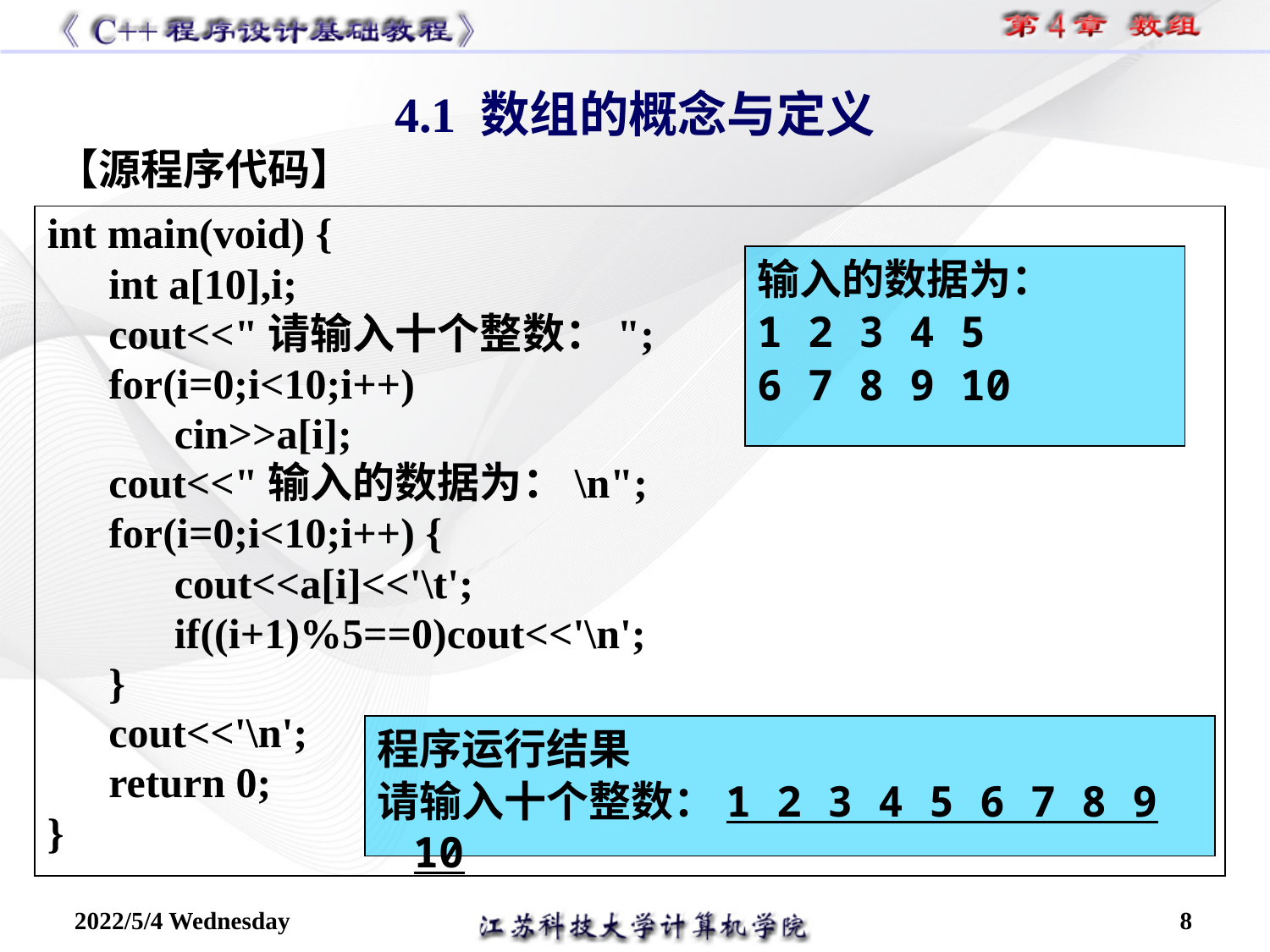

# 4.1 数组的概念与定义
【源程序代码】
int main(void) {
int a[10],i;
cout<<"请输入十个整数：";
for(i=0;i<10;i++)
cin>>a[i];
cout<<"输入的数据为：\n";
for(i=0;i<10;i++) {
cout<<a[i]<<'\t';
if((i+1)%5==0)cout<<'\n';
}
cout<<'\n';
return 0;
}
输入的数据为：
1 2 3 4 5
6 7 8 9 10
程序运行结果
请输入十个整数：1 2 3 4 5 6 7 8 9 10